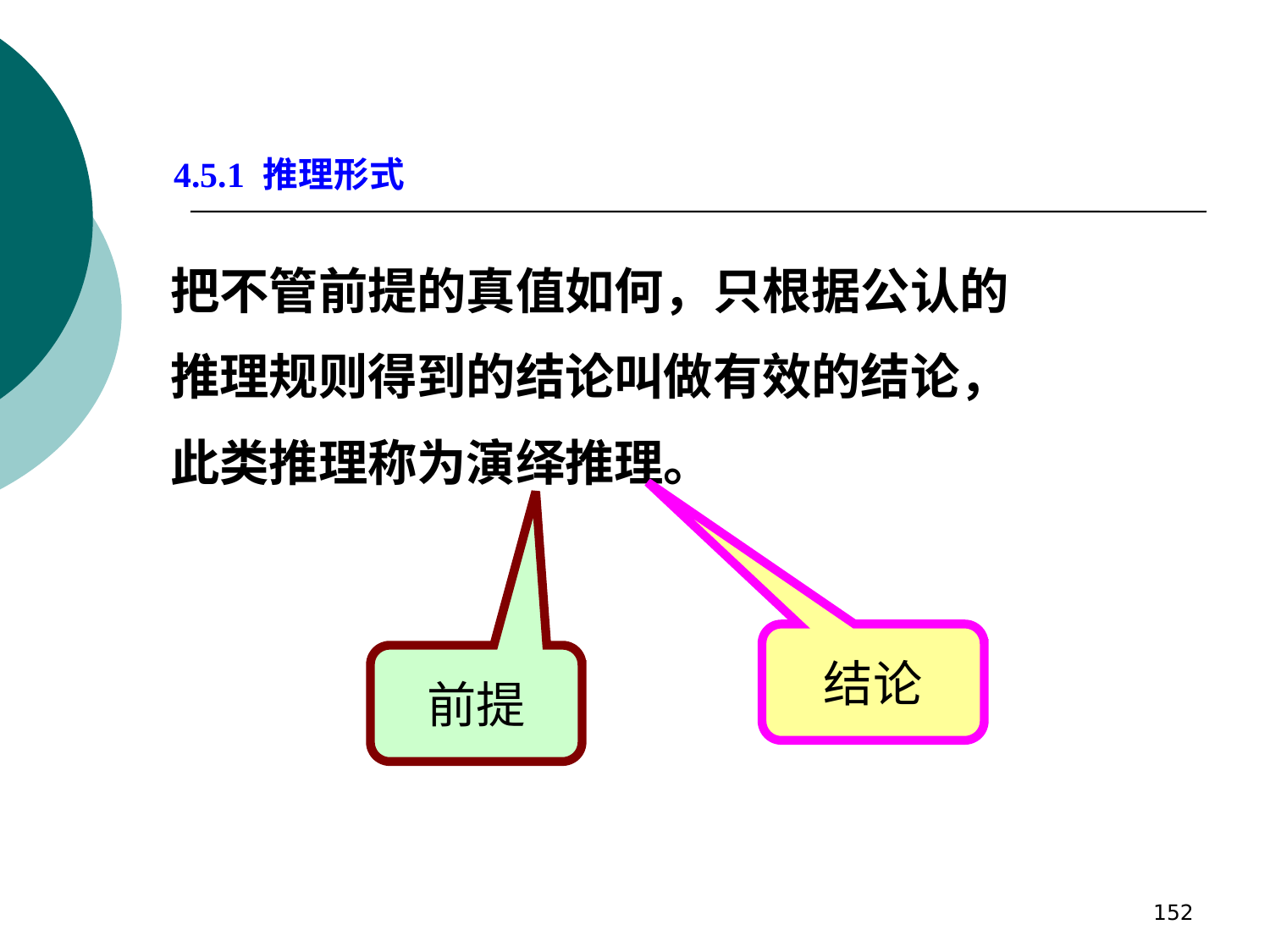

4.5.1 推理形式
把不管前提的真值如何，只根据公认的
推理规则得到的结论叫做有效的结论，
此类推理称为演绎推理。
结论
前提
152